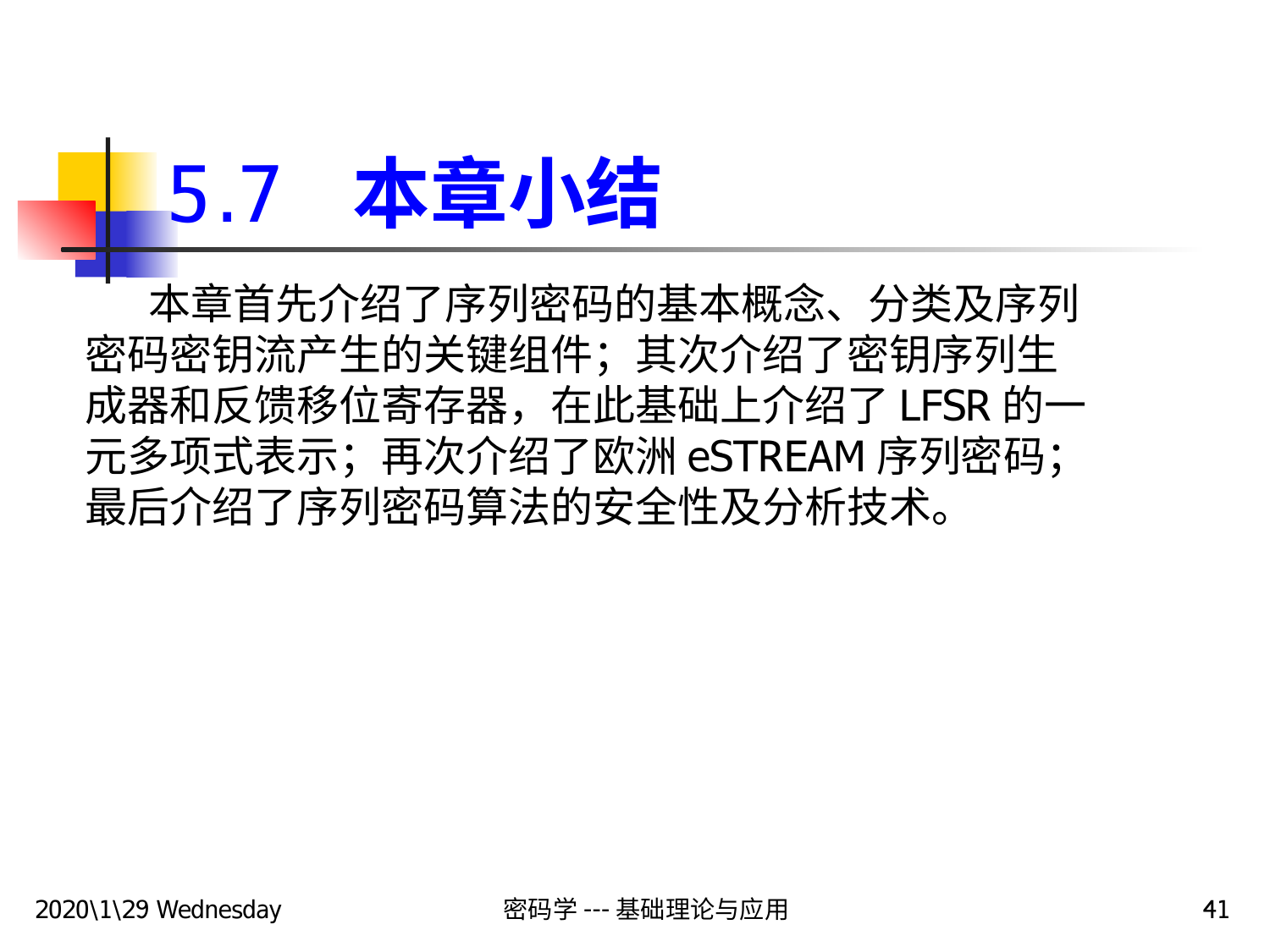

5.7  本章小结
本章首先介绍了序列密码的基本概念、分类及序列密码密钥流产生的关键组件；其次介绍了密钥序列生成器和反馈移位寄存器，在此基础上介绍了LFSR的一元多项式表示；再次介绍了欧洲eSTREAM序列密码；最后介绍了序列密码算法的安全性及分析技术。
2020\1\29 Wednesday
密码学---基础理论与应用
41